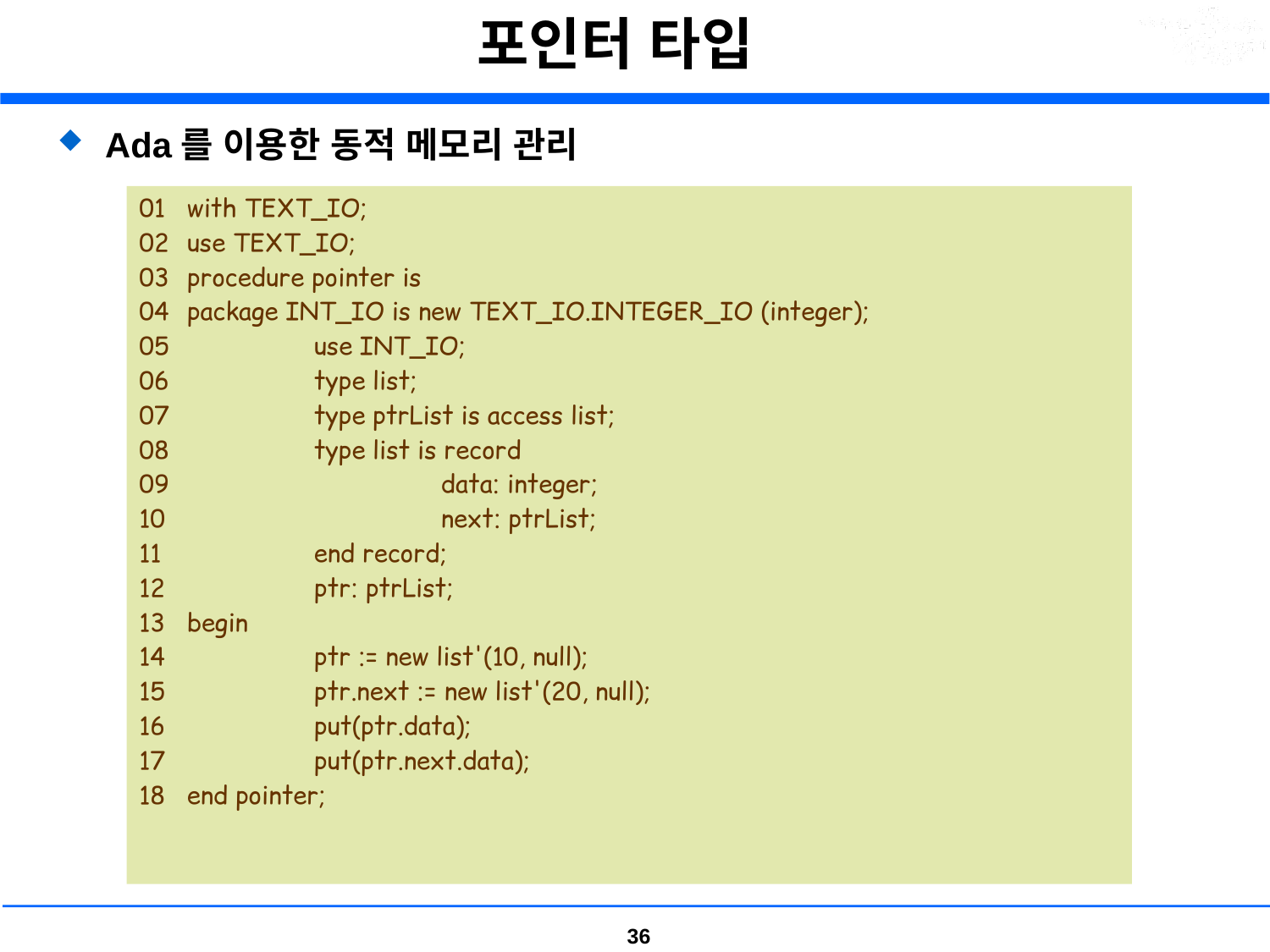

# 포인터 타입
Ada를 이용한 동적 메모리 관리

01 	with TEXT_IO;
02 	use TEXT_IO;
03 	procedure pointer is
04 	package INT_IO is new TEXT_IO.INTEGER_IO (integer);
05 		use INT_IO;
06 		type list;
07		type ptrList is access list;
08 		type list is record
09 			data: integer;
10			next: ptrList;
11		end record;
12 		ptr: ptrList;
13 	begin
14 		ptr := new list'(10, null);
15 		ptr.next := new list'(20, null);
16		put(ptr.data);
17 		put(ptr.next.data);
18 	end pointer;